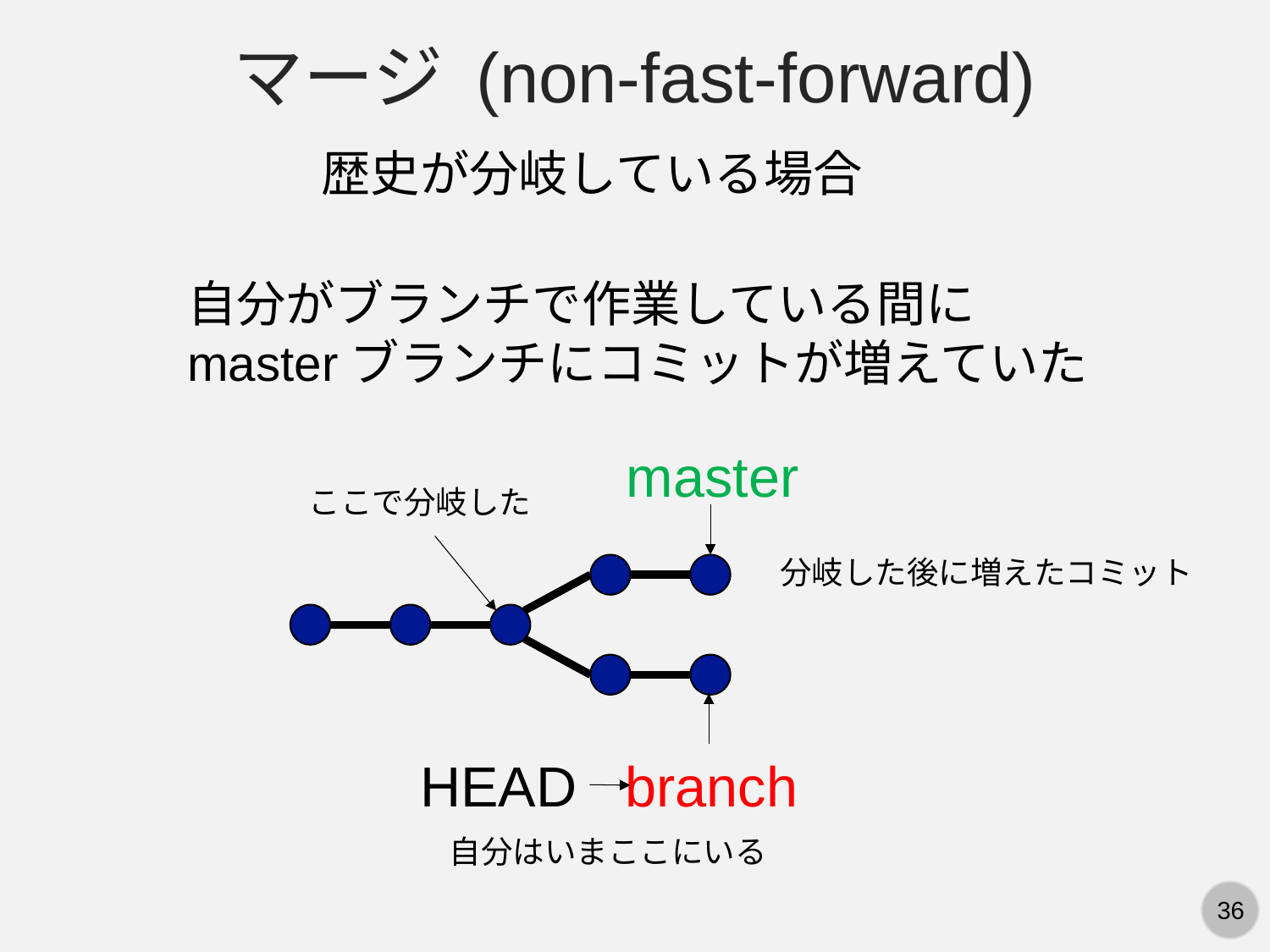

マージ (non-fast-forward)
歴史が分岐している場合
自分がブランチで作業している間に
masterブランチにコミットが増えていた
master
ここで分岐した
分岐した後に増えたコミット

HEAD
branch
自分はいまここにいる